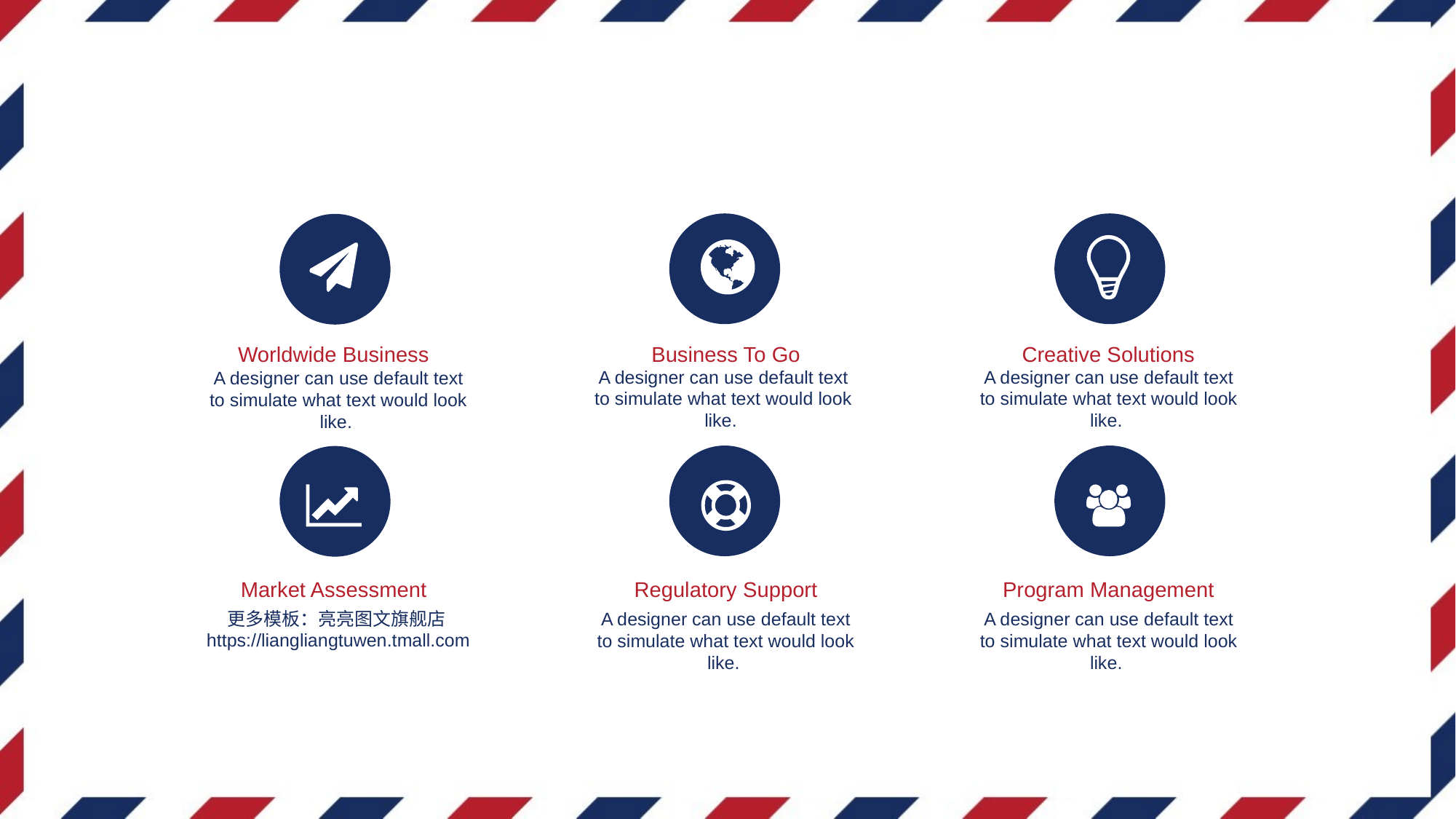

Business To Go
Creative Solutions
Worldwide Business
A designer can use default text to simulate what text would look like.
A designer can use default text to simulate what text would look like.
A designer can use default text to simulate what text would look like.

Market Assessment
Regulatory Support
Program Management
更多模板：亮亮图文旗舰店https://liangliangtuwen.tmall.com
A designer can use default text to simulate what text would look like.
A designer can use default text to simulate what text would look like.